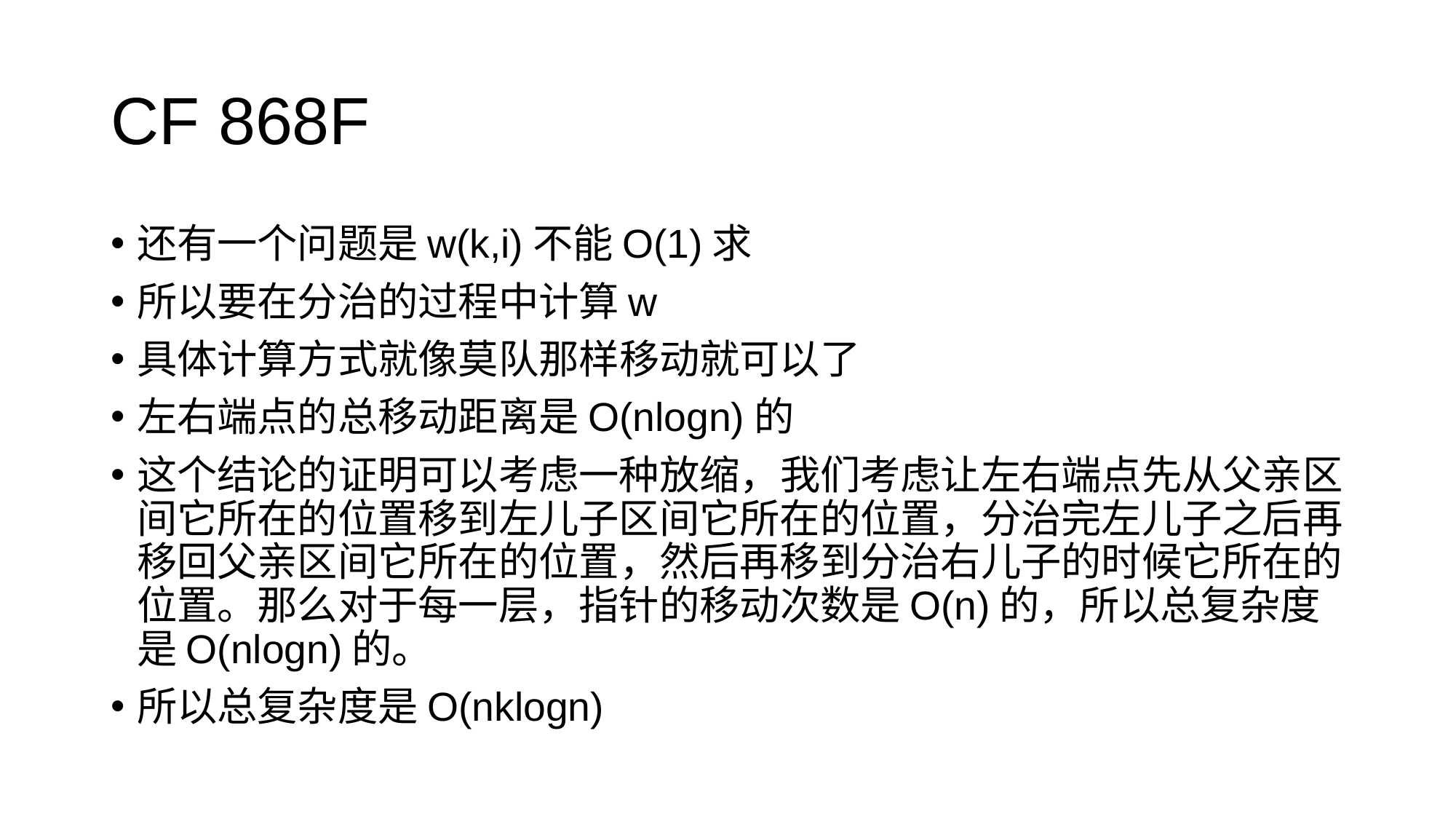

# CF 868F
还有一个问题是w(k,i)不能O(1)求
所以要在分治的过程中计算w
具体计算方式就像莫队那样移动就可以了
左右端点的总移动距离是O(nlogn)的
这个结论的证明可以考虑一种放缩，我们考虑让左右端点先从父亲区间它所在的位置移到左儿子区间它所在的位置，分治完左儿子之后再移回父亲区间它所在的位置，然后再移到分治右儿子的时候它所在的位置。那么对于每一层，指针的移动次数是O(n)的，所以总复杂度是O(nlogn)的。
所以总复杂度是O(nklogn)